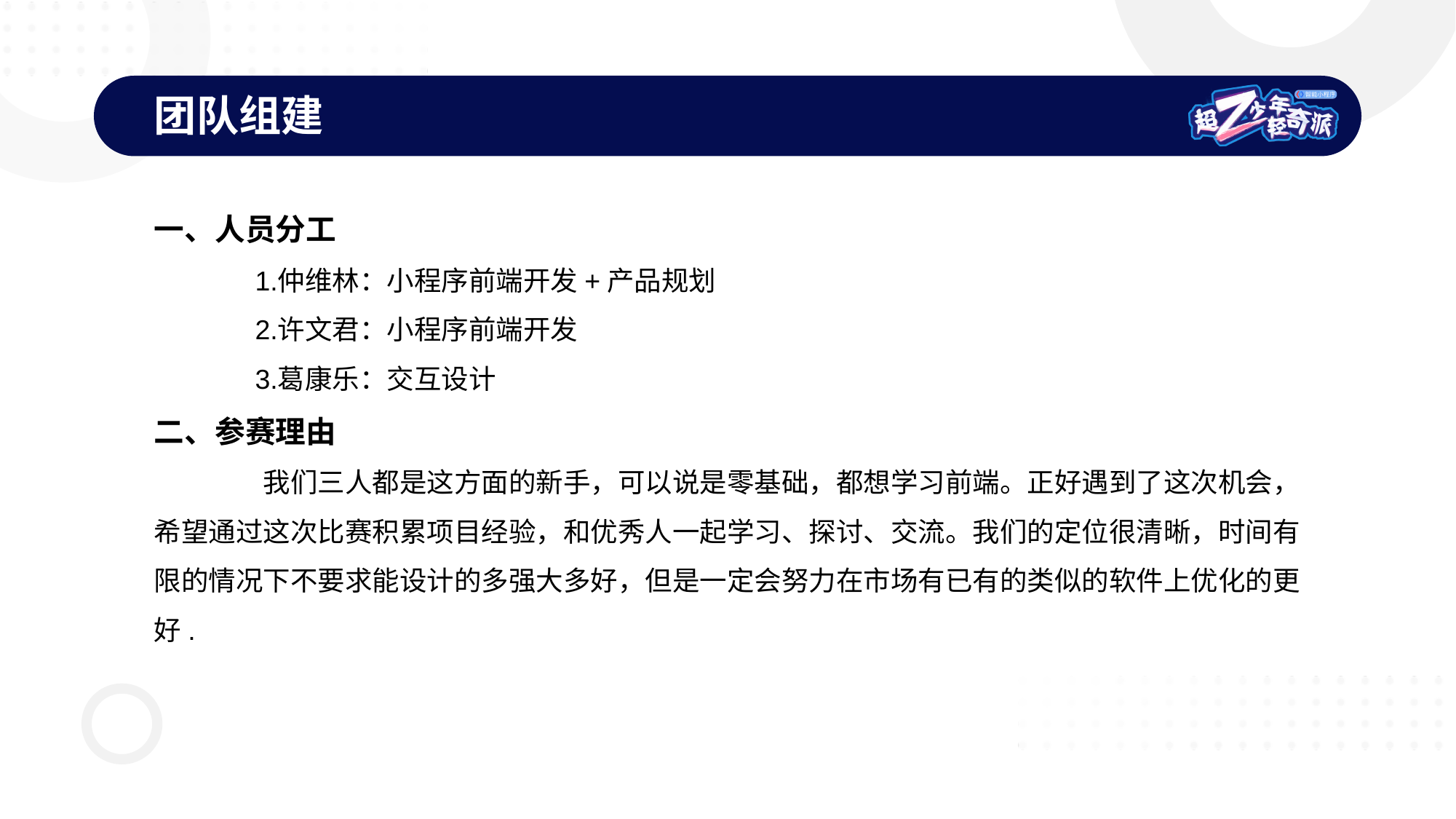

团队组建
一、人员分工
仲维林：小程序前端开发+产品规划
许文君：小程序前端开发
葛康乐：交互设计
二、参赛理由
	我们三人都是这方面的新手，可以说是零基础，都想学习前端。正好遇到了这次机会，希望通过这次比赛积累项目经验，和优秀人一起学习、探讨、交流。我们的定位很清晰，时间有限的情况下不要求能设计的多强大多好，但是一定会努力在市场有已有的类似的软件上优化的更好.